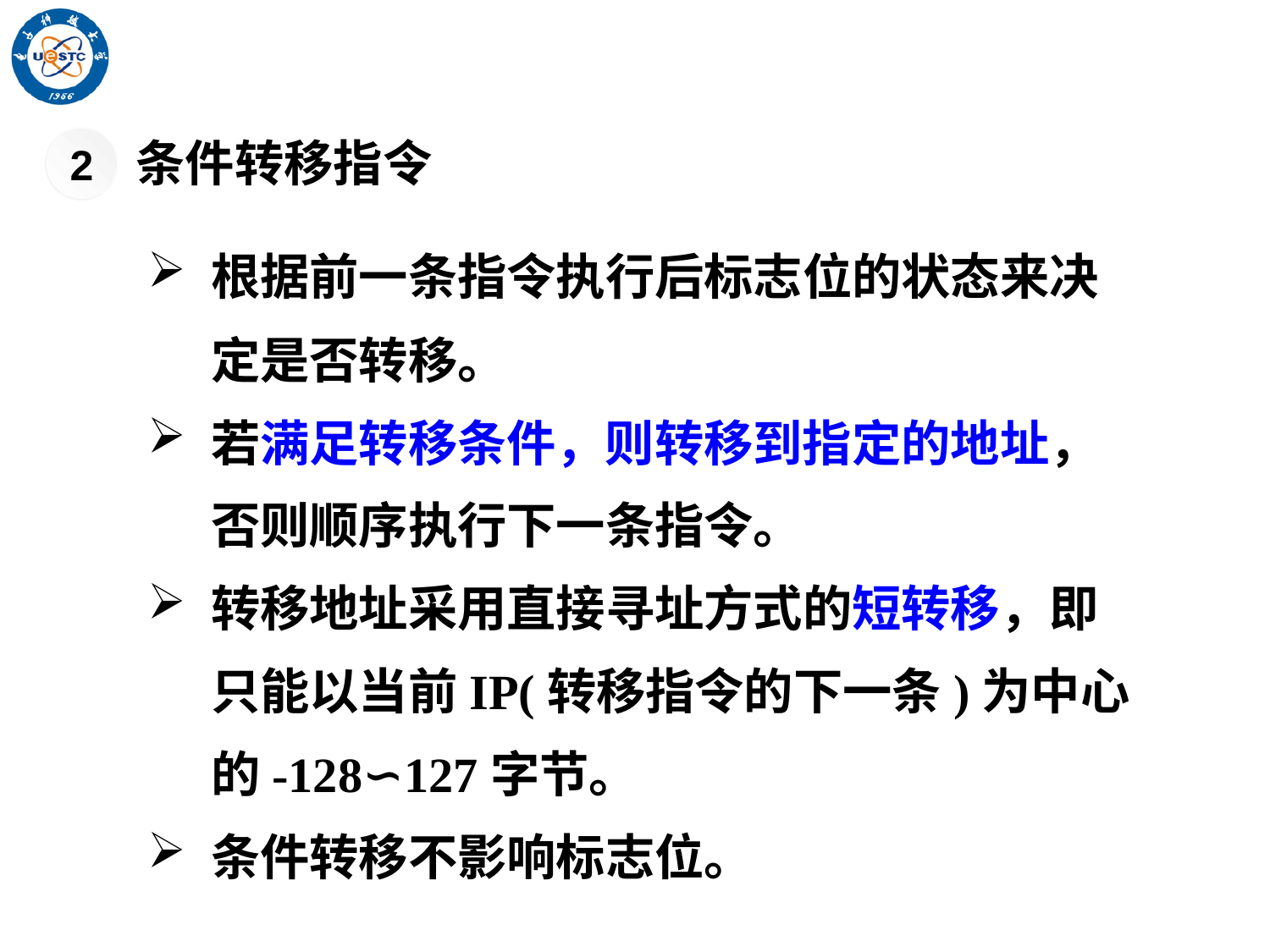

条件转移指令

2
根据前一条指令执行后标志位的状态来决定是否转移。
若满足转移条件，则转移到指定的地址，否则顺序执行下一条指令。
转移地址采用直接寻址方式的短转移，即只能以当前IP(转移指令的下一条)为中心的-128∽127字节。
条件转移不影响标志位。